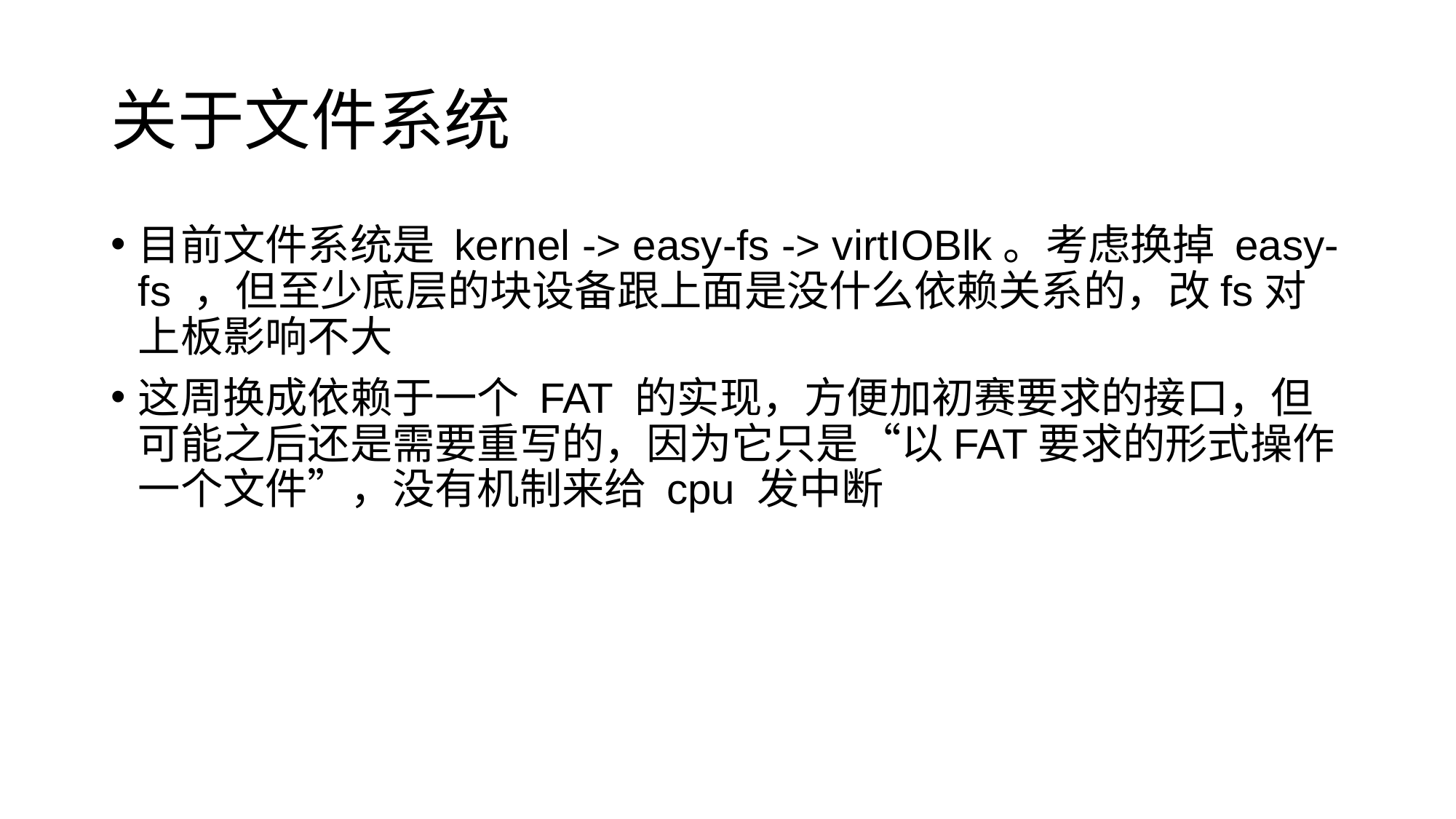

# 关于文件系统
目前文件系统是 kernel -> easy-fs -> virtIOBlk。考虑换掉 easy-fs ，但至少底层的块设备跟上面是没什么依赖关系的，改fs对上板影响不大
这周换成依赖于一个 FAT 的实现，方便加初赛要求的接口，但可能之后还是需要重写的，因为它只是“以FAT要求的形式操作一个文件”，没有机制来给 cpu 发中断